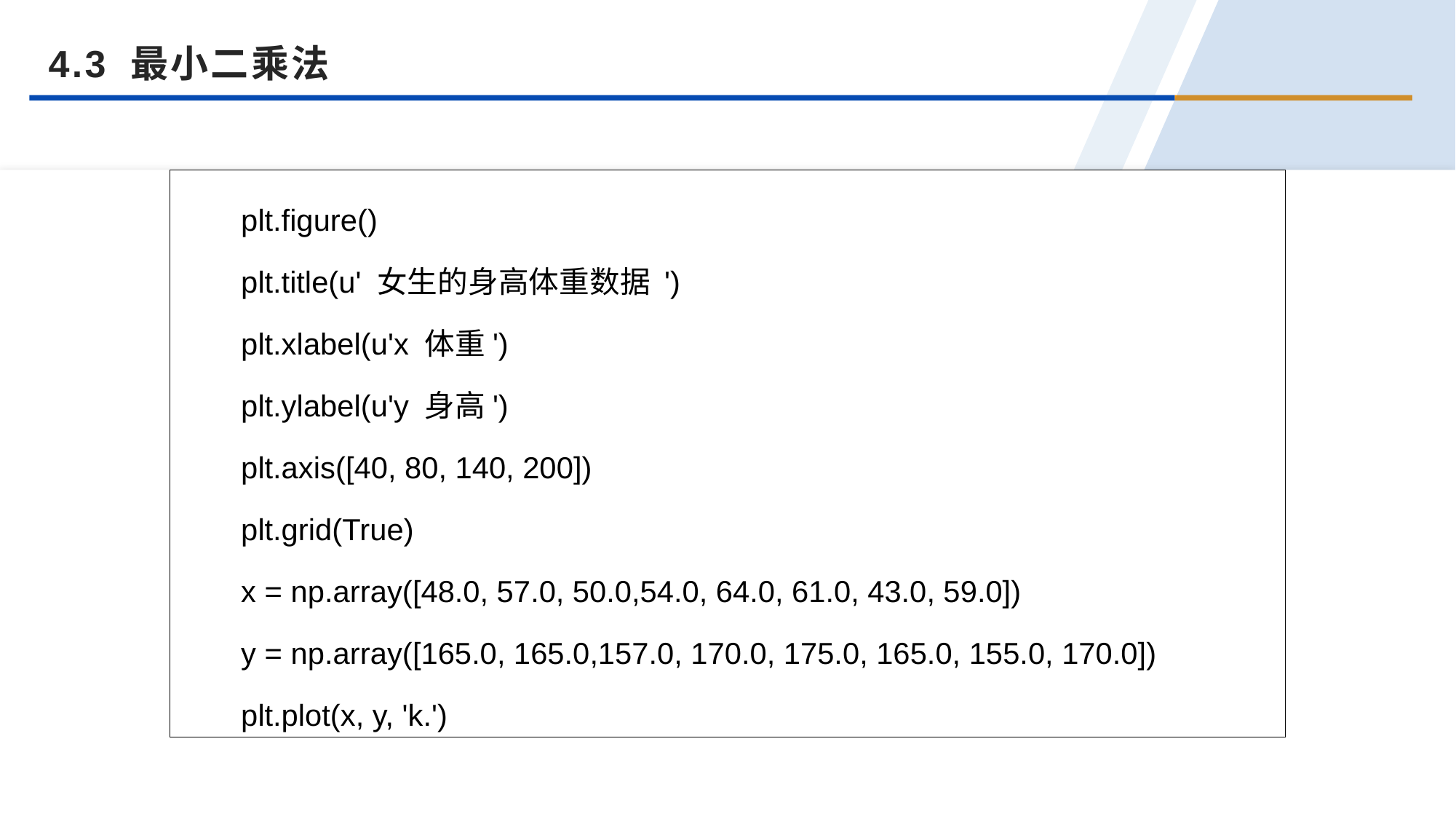

4.3 最小二乘法

plt.figure()
plt.title(u' 女生的身高体重数据 ')
plt.xlabel(u'x 体重')
plt.ylabel(u'y 身高')
plt.axis([40, 80, 140, 200])
plt.grid(True)
x = np.array([48.0, 57.0, 50.0,54.0, 64.0, 61.0, 43.0, 59.0])
y = np.array([165.0, 165.0,157.0, 170.0, 175.0, 165.0, 155.0, 170.0])
plt.plot(x, y, 'k.')